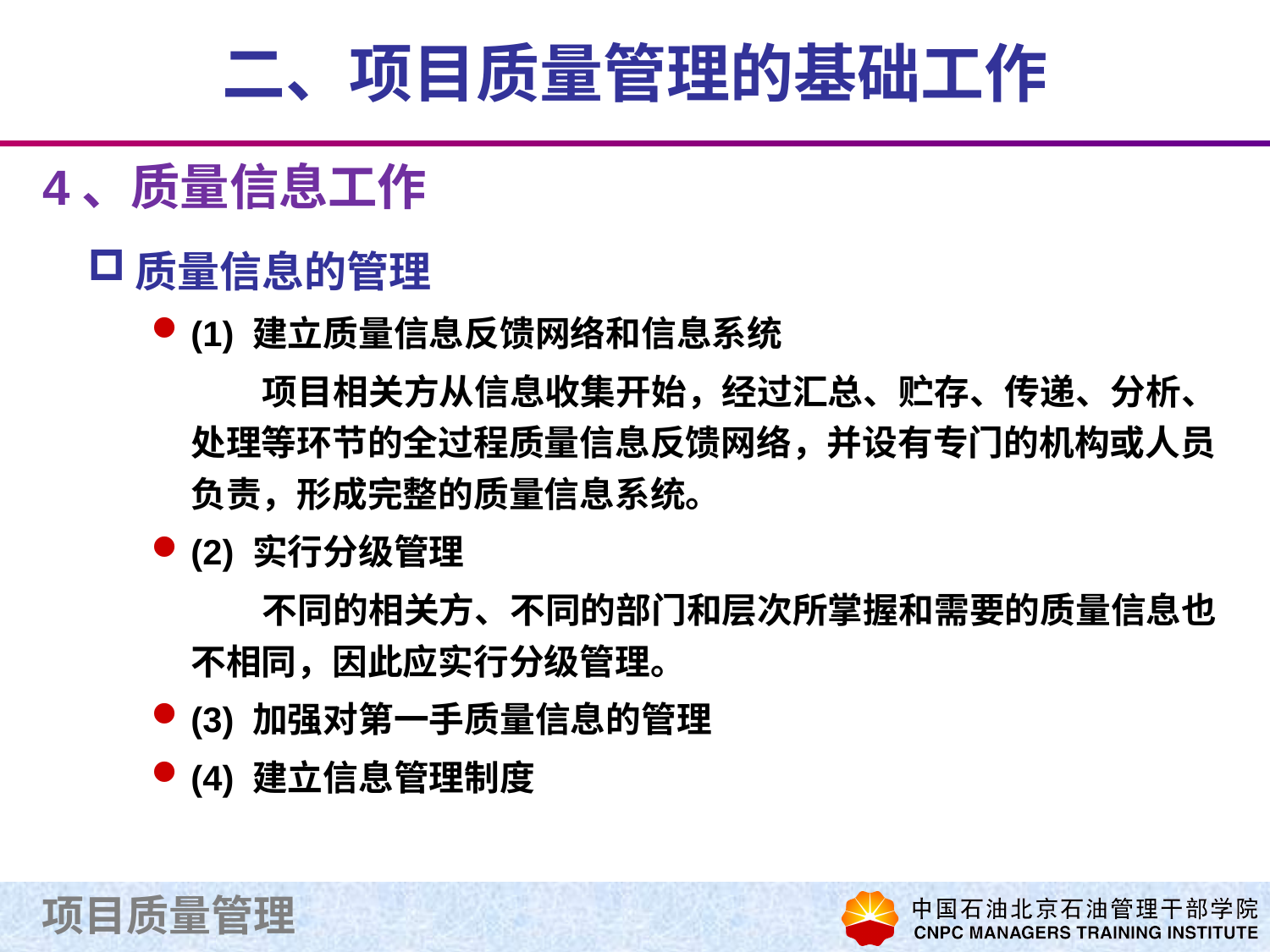

二、项目质量管理的基础工作
4、质量信息工作
质量信息的管理
(1) 建立质量信息反馈网络和信息系统
项目相关方从信息收集开始，经过汇总、贮存、传递、分析、处理等环节的全过程质量信息反馈网络，并设有专门的机构或人员负责，形成完整的质量信息系统。
(2) 实行分级管理
不同的相关方、不同的部门和层次所掌握和需要的质量信息也不相同，因此应实行分级管理。
(3) 加强对第一手质量信息的管理
(4) 建立信息管理制度